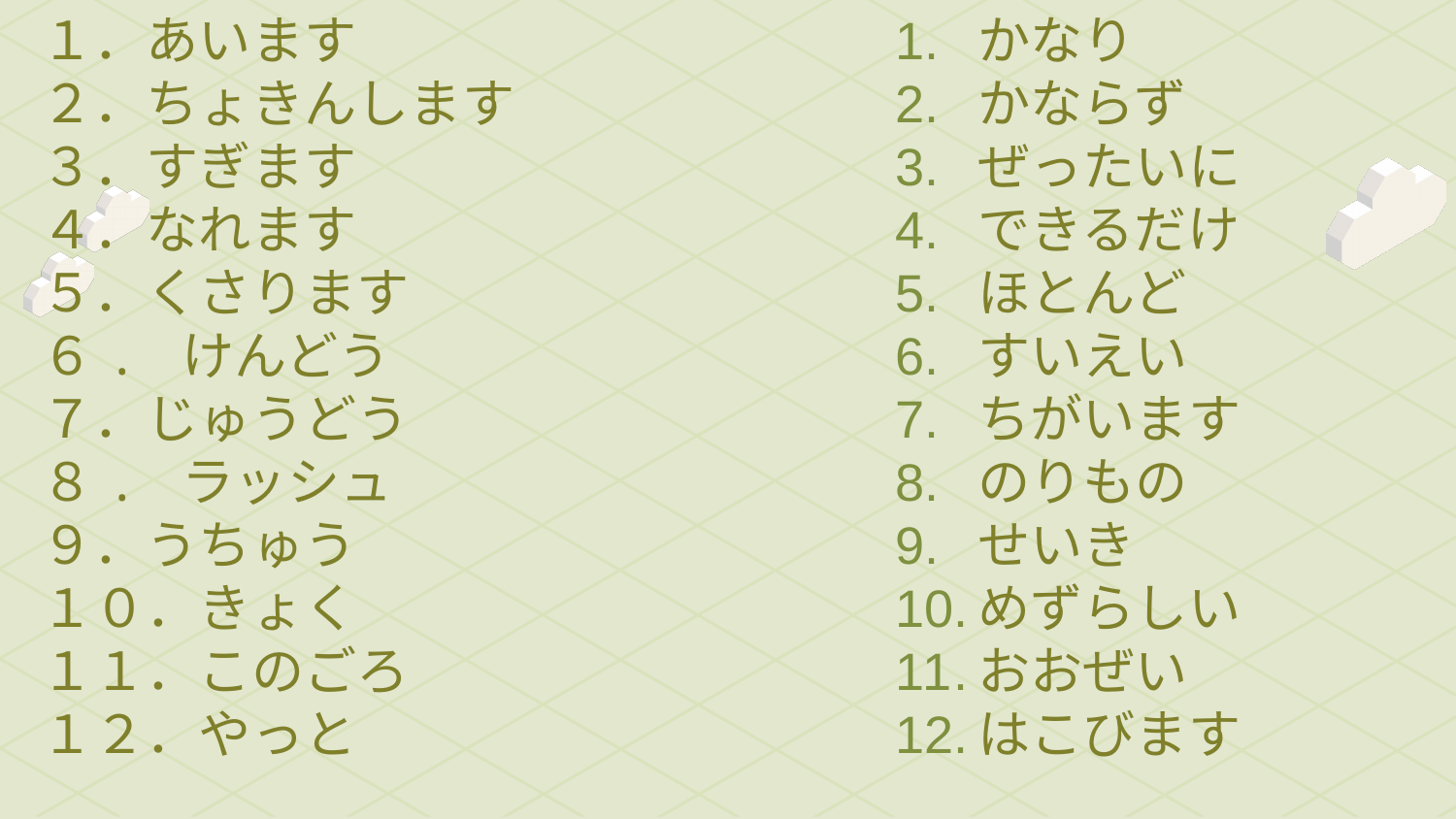

１．あいます
２．ちょきんします
３．すぎます
４．なれます
５．くさります
６. けんどう
７．じゅうどう
８. ラッシュ
９．うちゅう
１０．きょく
１１．このごろ
１２．やっと

かなり
かならず
ぜったいに
できるだけ
ほとんど
すいえい
ちがいます
のりもの
せいき
めずらしい
おおぜい
はこびます